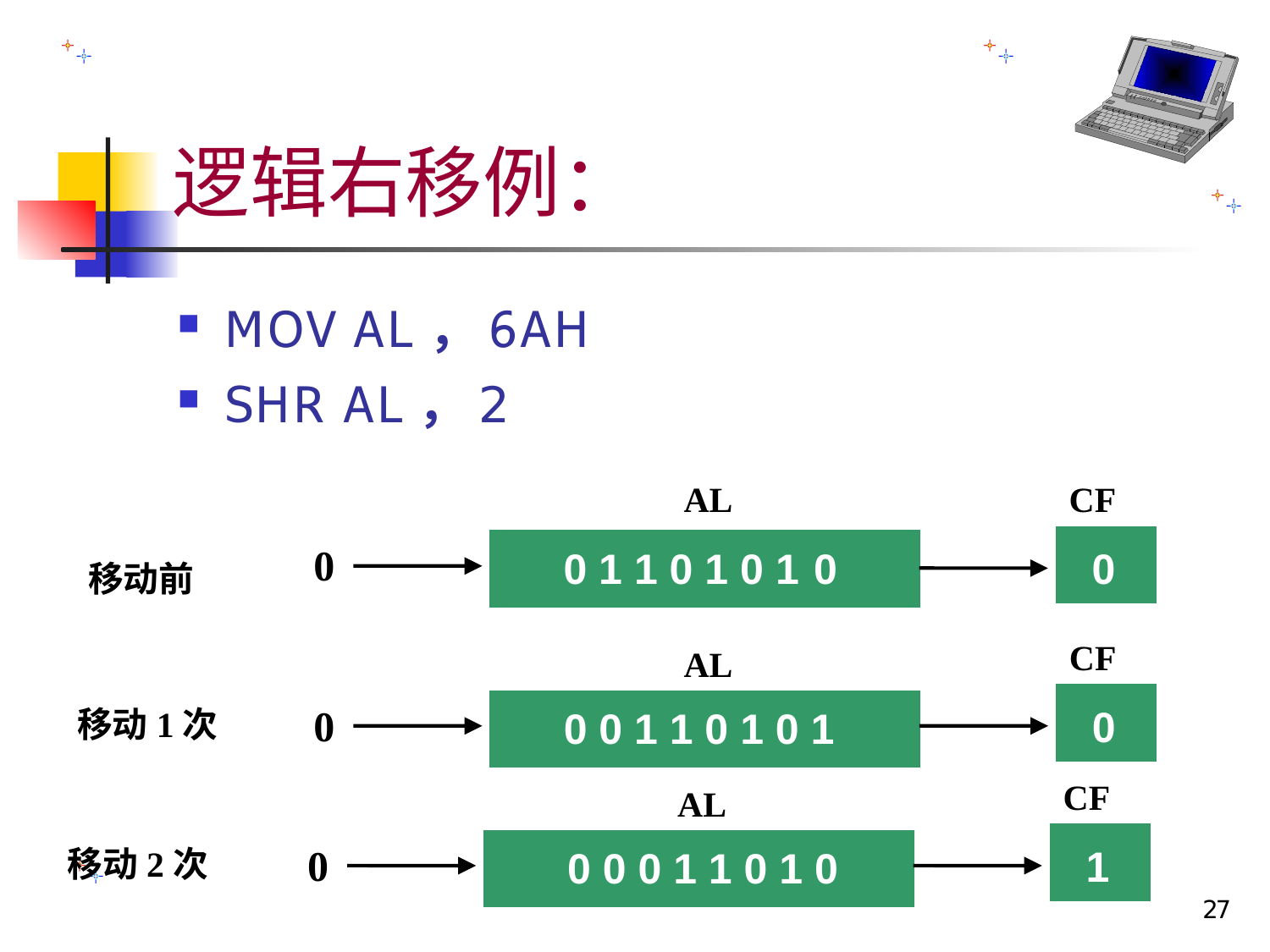

# 逻辑右移例：
MOV AL，6AH
SHR AL，2
AL
CF

0
0 1 1 0 1 0
1
0
0
移动前

CF
AL

0
0
移动1次
0 0 1 1 0 1 0 1

CF
AL

0
1
0 0 0 1 1 0 1 0
移动2次

27